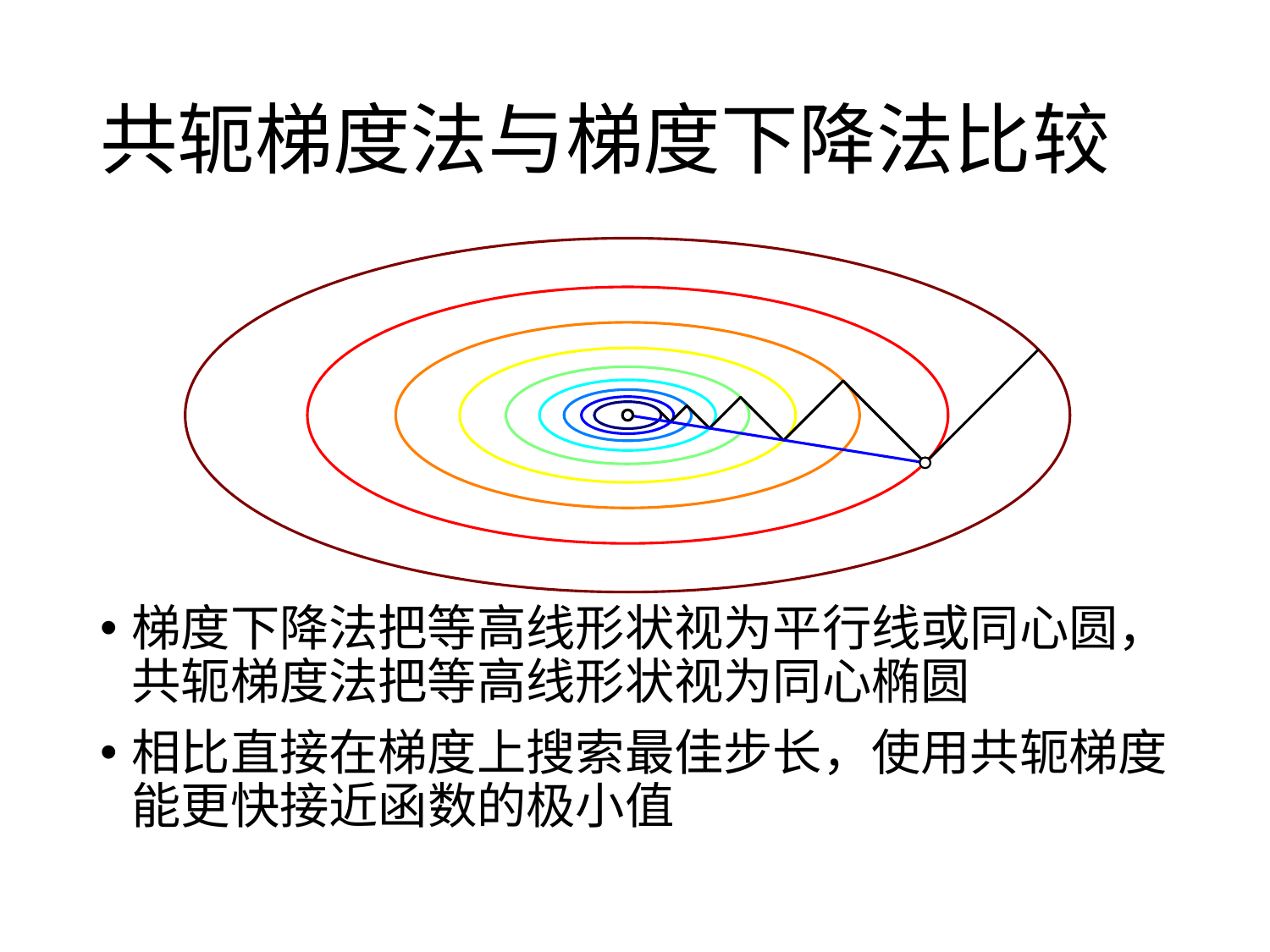

# 共轭梯度法与梯度下降法比较

梯度下降法把等高线形状视为平行线或同心圆，共轭梯度法把等高线形状视为同心椭圆
相比直接在梯度上搜索最佳步长，使用共轭梯度能更快接近函数的极小值